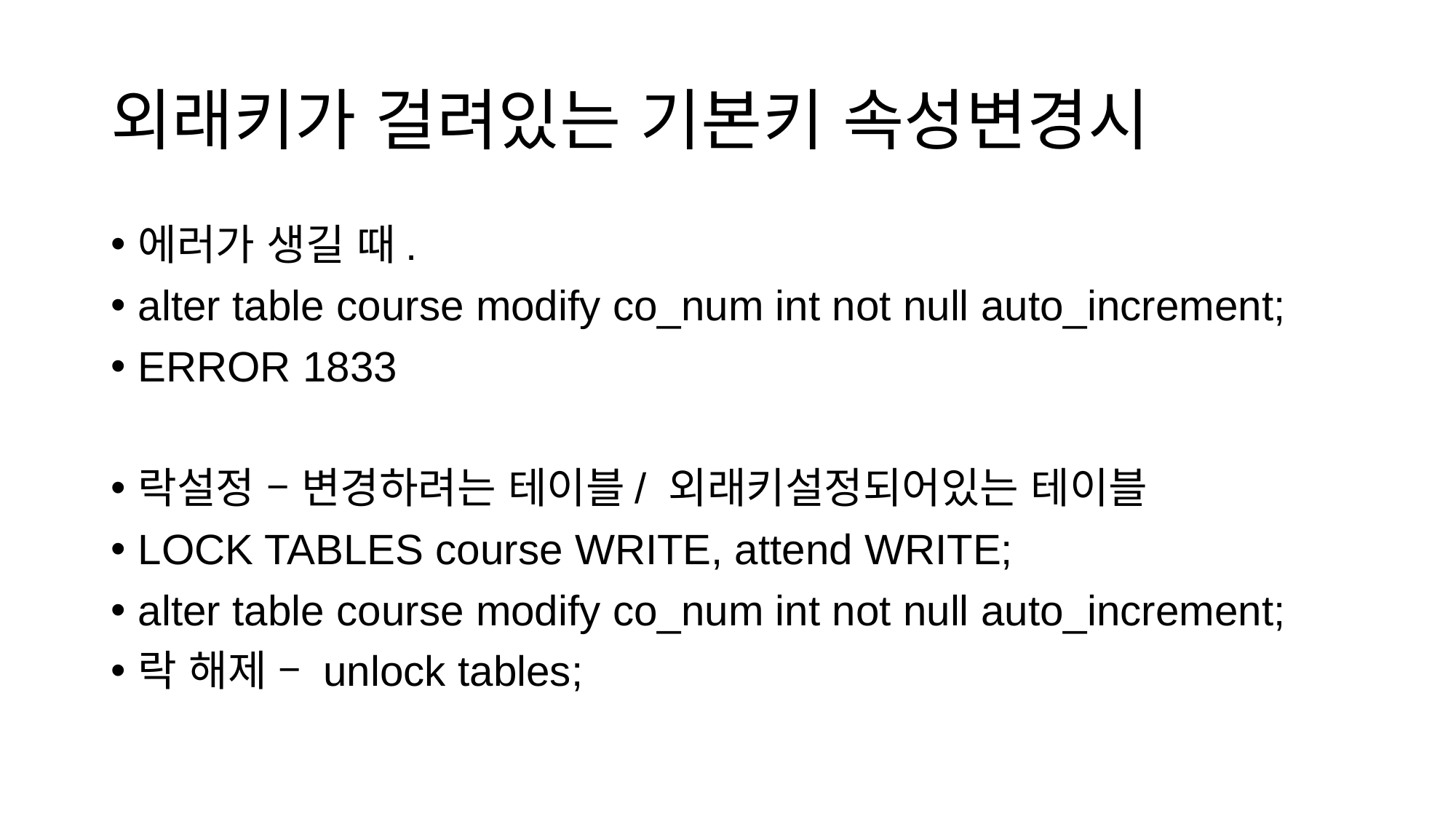

# 외래키가 걸려있는 기본키 속성변경시
에러가 생길 때.
alter table course modify co_num int not null auto_increment;
ERROR 1833

락설정 – 변경하려는 테이블/ 외래키설정되어있는 테이블
LOCK TABLES course WRITE, attend WRITE;
alter table course modify co_num int not null auto_increment;
락 해제 – unlock tables;